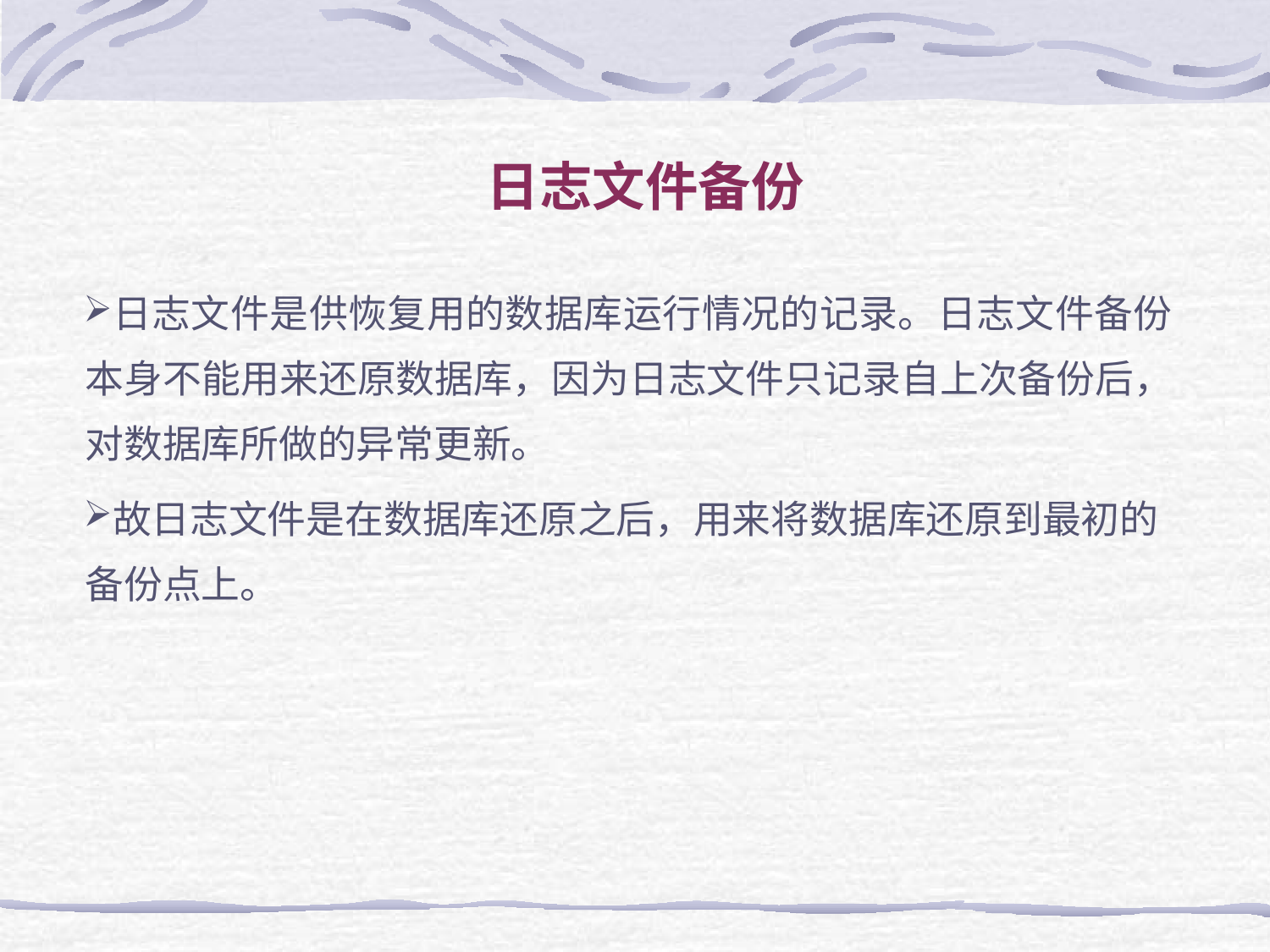

# 日志文件备份
日志文件是供恢复用的数据库运行情况的记录。日志文件备份 本身不能用来还原数据库，因为日志文件只记录自上次备份后， 对数据库所做的异常更新。
故日志文件是在数据库还原之后，用来将数据库还原到最初的 备份点上。